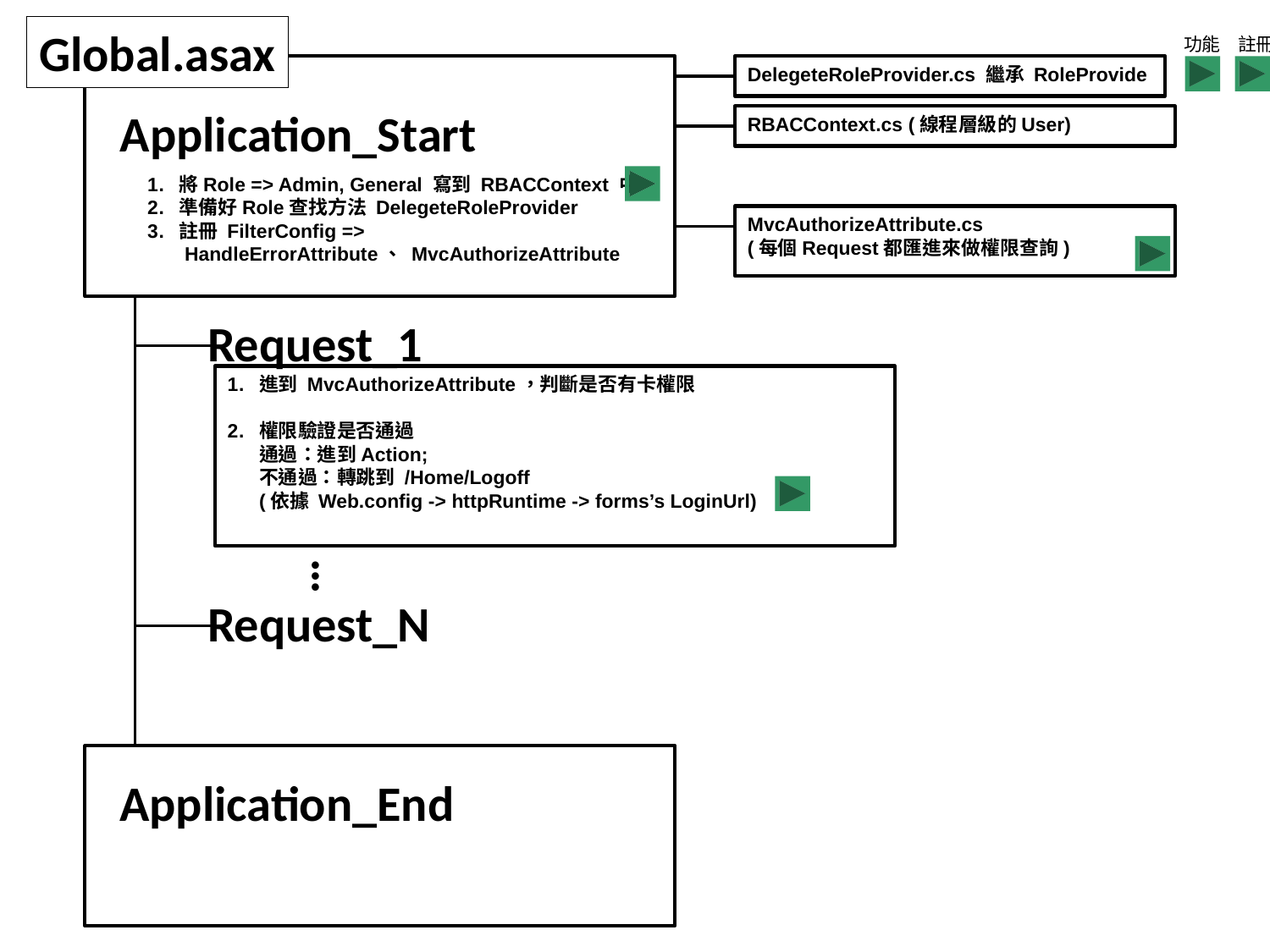

Global.asax
功能
註冊

DelegeteRoleProvider.cs 繼承 RoleProvide

Application_Start
RBACContext.cs (線程層級的User)
將Role => Admin, General 寫到 RBACContext 中
準備好Role查找方法 DelegeteRoleProvider
註冊 FilterConfig =>
 HandleErrorAttribute、 MvcAuthorizeAttribute

MvcAuthorizeAttribute.cs
(每個Request都匯進來做權限查詢)

Request_1
進到 MvcAuthorizeAttribute，判斷是否有卡權限

權限驗證是否通過
通過：進到Action;
不通過：轉跳到 /Home/Logoff
(依據 Web.config -> httpRuntime -> forms’s LoginUrl)

…
Request_N

Application_End